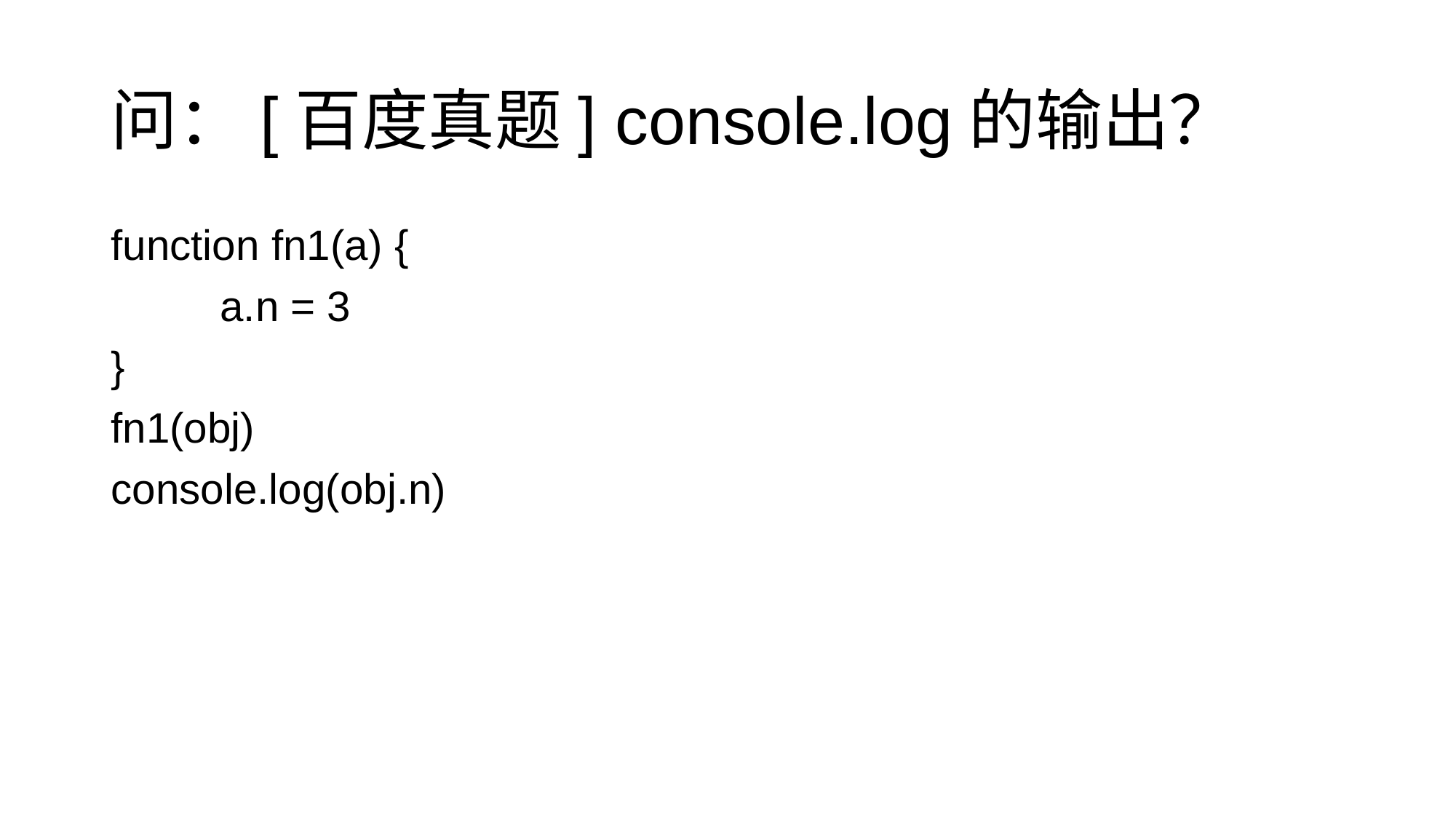

# 问：[百度真题] console.log的输出？
function fn1(a) {
	a.n = 3
}
fn1(obj)
console.log(obj.n)